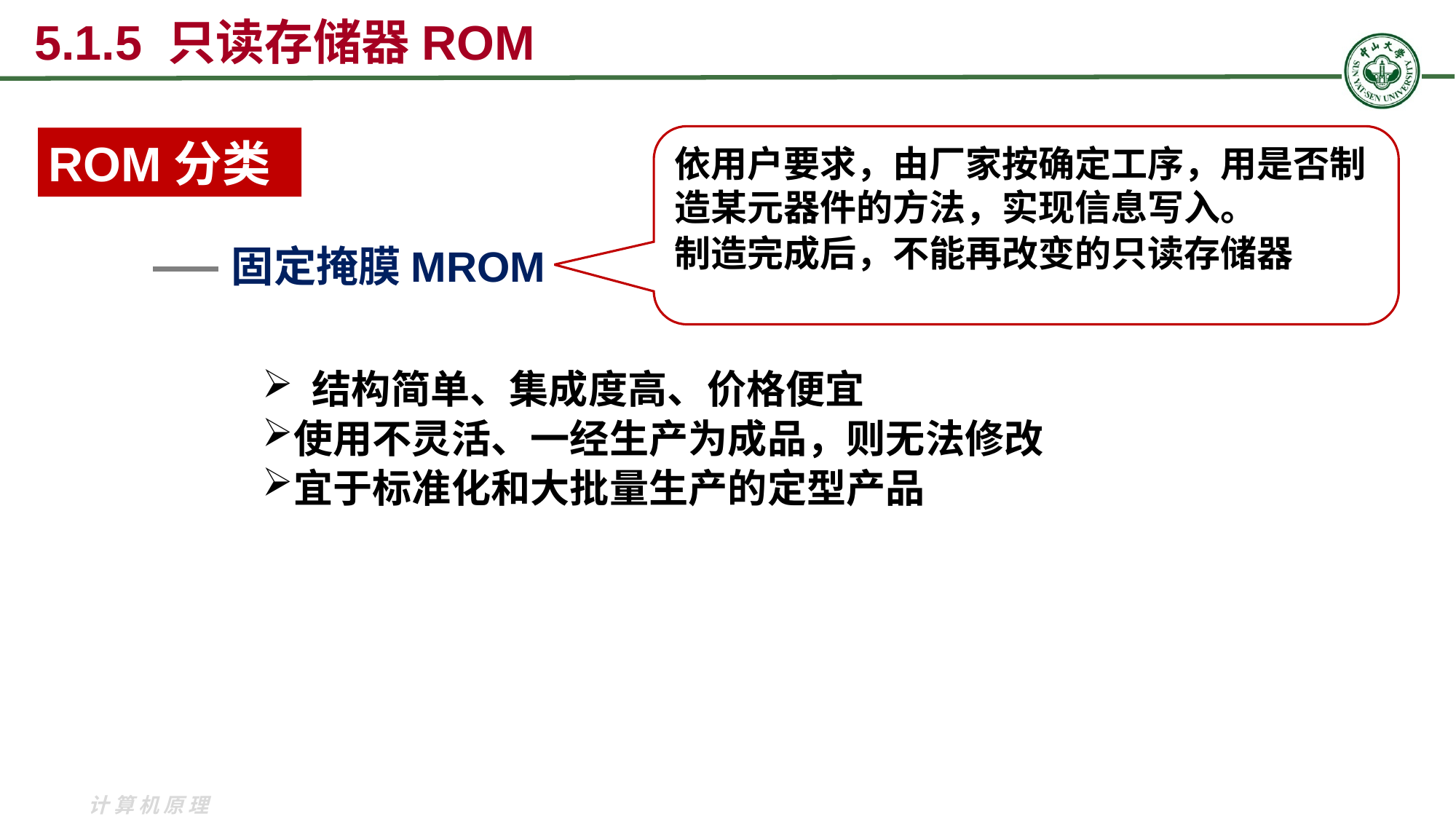

5.1.5 只读存储器ROM

ROM分类
依用户要求，由厂家按确定工序，用是否制造某元器件的方法，实现信息写入。
制造完成后，不能再改变的只读存储器
固定掩膜MROM
 结构简单、集成度高、价格便宜
使用不灵活、一经生产为成品，则无法修改
宜于标准化和大批量生产的定型产品